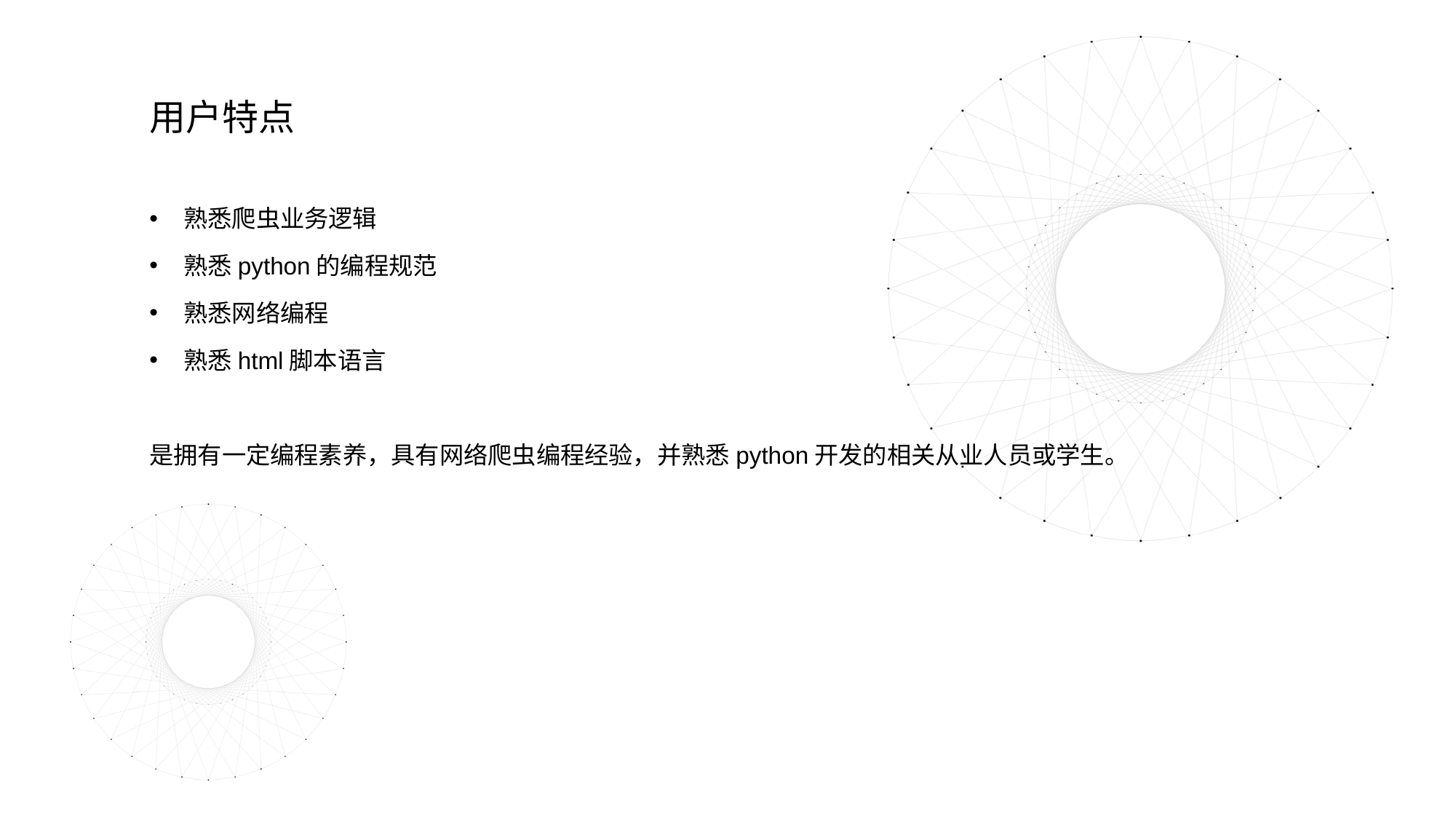

用户特点
熟悉爬虫业务逻辑
熟悉python的编程规范
熟悉网络编程
熟悉html脚本语言

是拥有一定编程素养，具有网络爬虫编程经验，并熟悉python开发的相关从业人员或学生。